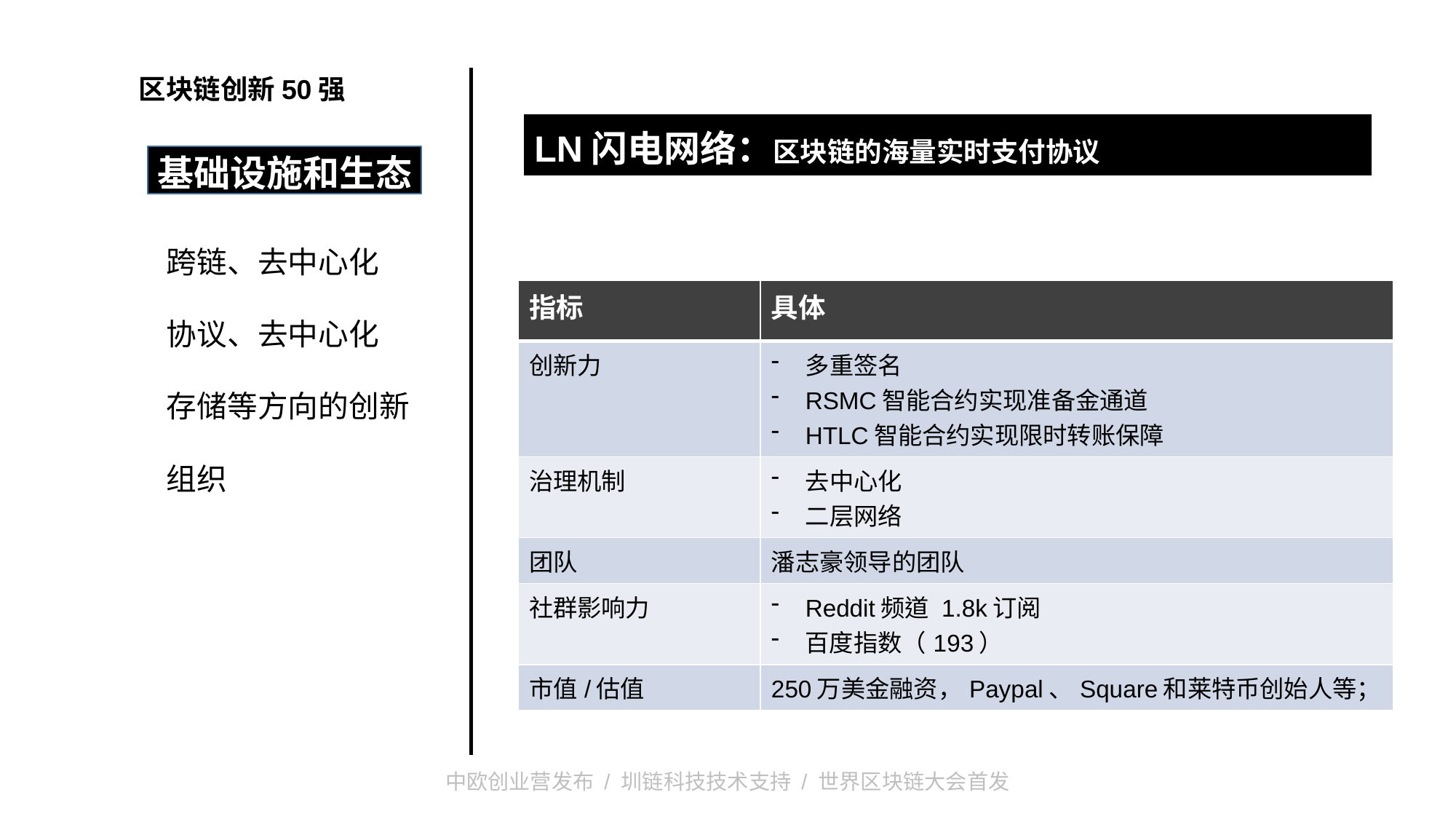

区块链创新50强
| LN闪电网络：区块链的海量实时支付协议 |
| --- |
|  |
基础设施和生态
基础设施
跨链、去中心化
协议、去中心化
存储等方向的创新
组织
| 指标 | 具体 |
| --- | --- |
| 创新力 | 多重签名 RSMC智能合约实现准备金通道 HTLC智能合约实现限时转账保障 |
| 治理机制 | 去中心化 二层网络 |
| 团队 | 潘志豪领导的团队 |
| 社群影响力 | Reddit频道 1.8k订阅 百度指数（193） |
| 市值/估值 | 250万美金融资，Paypal、Square和莱特币创始人等； |
23
中欧创业营发布 / 圳链科技技术支持 / 世界区块链大会首发